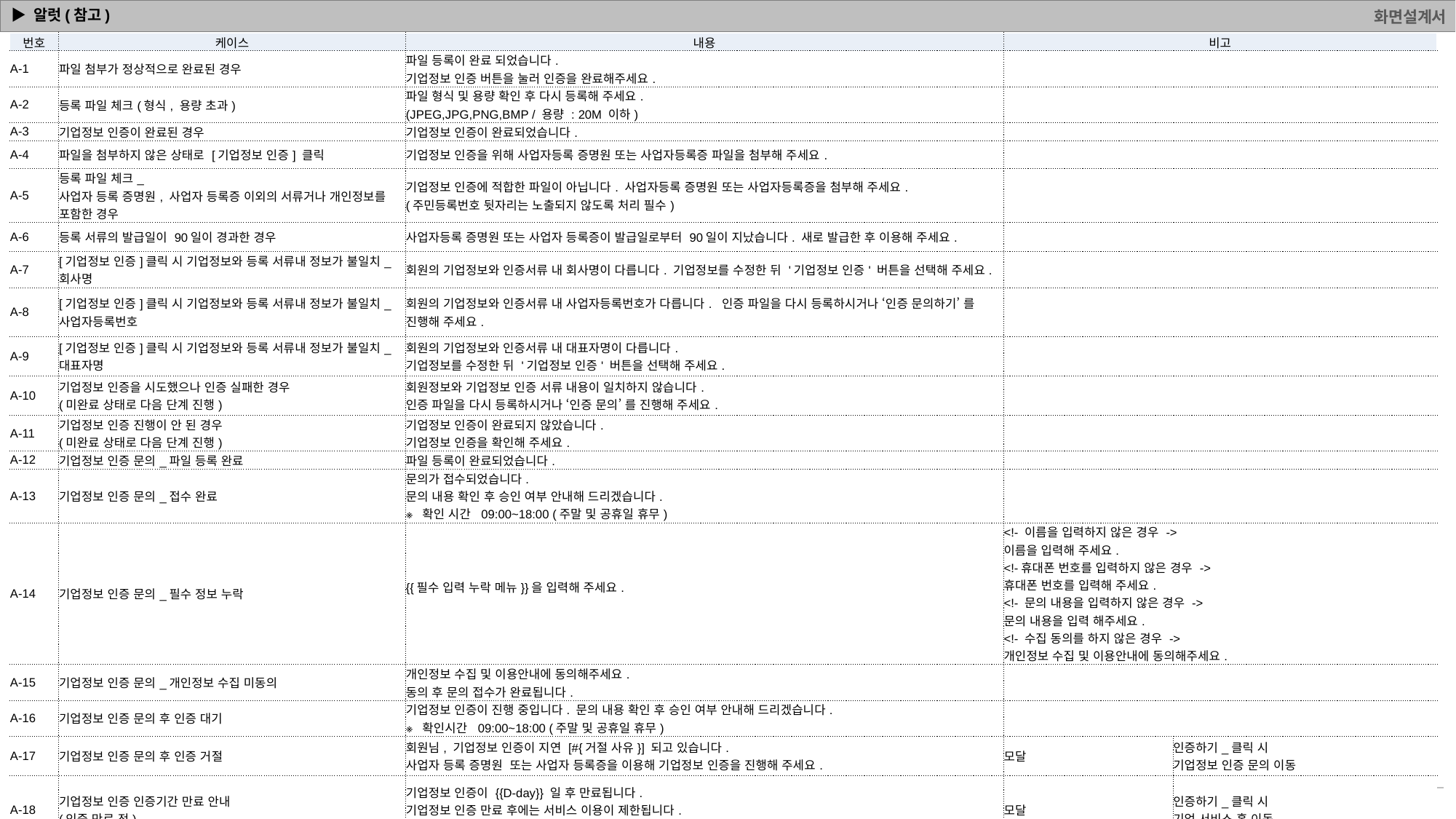

# ▶ 알럿(참고)
| 번호 | 케이스 | 내용 | 비고 |  |
| --- | --- | --- | --- | --- |
| A-1 | 파일 첨부가 정상적으로 완료된 경우 | 파일 등록이 완료 되었습니다. 기업정보 인증 버튼을 눌러 인증을 완료해주세요. |  |  |
| A-2 | 등록 파일 체크(형식, 용량 초과) | 파일 형식 및 용량 확인 후 다시 등록해 주세요. (JPEG,JPG,PNG,BMP / 용량 : 20M 이하) |  |  |
| A-3 | 기업정보 인증이 완료된 경우 | 기업정보 인증이 완료되었습니다. |  |  |
| A-4 | 파일을 첨부하지 않은 상태로 [기업정보 인증] 클릭 | 기업정보 인증을 위해 사업자등록 증명원 또는 사업자등록증 파일을 첨부해 주세요. |  |  |
| A-5 | 등록 파일 체크\_ 사업자 등록 증명원, 사업자 등록증 이외의 서류거나 개인정보를 포함한 경우 | 기업정보 인증에 적합한 파일이 아닙니다. 사업자등록 증명원 또는 사업자등록증을 첨부해 주세요. (주민등록번호 뒷자리는 노출되지 않도록 처리 필수) |  |  |
| A-6 | 등록 서류의 발급일이 90일이 경과한 경우 | 사업자등록 증명원 또는 사업자 등록증이 발급일로부터 90일이 지났습니다. 새로 발급한 후 이용해 주세요. |  |  |
| A-7 | [기업정보 인증]클릭 시 기업정보와 등록 서류내 정보가 불일치\_회사명 | 회원의 기업정보와 인증서류 내 회사명이 다릅니다. 기업정보를 수정한 뒤 '기업정보 인증' 버튼을 선택해 주세요. |  |  |
| A-8 | [기업정보 인증]클릭 시 기업정보와 등록 서류내 정보가 불일치\_사업자등록번호 | 회원의 기업정보와 인증서류 내 사업자등록번호가 다릅니다. 인증 파일을 다시 등록하시거나 ‘인증 문의하기’ 를 진행해 주세요. |  |  |
| A-9 | [기업정보 인증]클릭 시 기업정보와 등록 서류내 정보가 불일치\_대표자명 | 회원의 기업정보와 인증서류 내 대표자명이 다릅니다. 기업정보를 수정한 뒤 '기업정보 인증' 버튼을 선택해 주세요. |  |  |
| A-10 | 기업정보 인증을 시도했으나 인증 실패한 경우 (미완료 상태로 다음 단계 진행) | 회원정보와 기업정보 인증 서류 내용이 일치하지 않습니다. 인증 파일을 다시 등록하시거나 ‘인증 문의’ 를 진행해 주세요. |  |  |
| A-11 | 기업정보 인증 진행이 안 된 경우 (미완료 상태로 다음 단계 진행) | 기업정보 인증이 완료되지 않았습니다. 기업정보 인증을 확인해 주세요. |  |  |
| A-12 | 기업정보 인증 문의\_파일 등록 완료 | 파일 등록이 완료되었습니다. |  |  |
| A-13 | 기업정보 인증 문의\_접수 완료 | 문의가 접수되었습니다. 문의 내용 확인 후 승인 여부 안내해 드리겠습니다. ※ 확인 시간 09:00~18:00 (주말 및 공휴일 휴무) |  |  |
| A-14 | 기업정보 인증 문의\_필수 정보 누락 | {{필수 입력 누락 메뉴}}을 입력해 주세요. | <!- 이름을 입력하지 않은 경우 -> 이름을 입력해 주세요. <!-휴대폰 번호를 입력하지 않은 경우 -> 휴대폰 번호를 입력해 주세요. <!- 문의 내용을 입력하지 않은 경우 -> 문의 내용을 입력 해주세요. <!- 수집 동의를 하지 않은 경우 -> 개인정보 수집 및 이용안내에 동의해주세요. |  |
| A-15 | 기업정보 인증 문의\_개인정보 수집 미동의 | 개인정보 수집 및 이용안내에 동의해주세요. 동의 후 문의 접수가 완료됩니다. |  |  |
| A-16 | 기업정보 인증 문의 후 인증 대기 | 기업정보 인증이 진행 중입니다. 문의 내용 확인 후 승인 여부 안내해 드리겠습니다. ※ 확인시간 09:00~18:00 (주말 및 공휴일 휴무) |  |  |
| A-17 | 기업정보 인증 문의 후 인증 거절 | 회원님, 기업정보 인증이 지연 [#{거절 사유}] 되고 있습니다. 사업자 등록 증명원 또는 사업자 등록증을 이용해 기업정보 인증을 진행해 주세요. | 모달 | 인증하기\_클릭 시 기업정보 인증 문의 이동 |
| A-18 | 기업정보 인증 인증기간 만료 안내 (인증 만료 전) | 기업정보 인증이 {{D-day}} 일 후 만료됩니다. 기업정보 인증 만료 후에는 서비스 이용이 제한됩니다. 사업자 등록 증명원 또는 사업자 등록증을 이용해 기업정보 인증을 진행해 주세요. | 모달 | 인증하기\_클릭 시 기업 서비스 홈 이동 |
| A-19 | 기업정보 인증 인증기간 만료 안내 (인증 만료 후) | 기업정보 인증이 만료되었습니다. 기업정보 인증이 만료되어 일부 서비스 이용이 제한됩니다. 사업자 등록 증명원 또는 사업자 등록증을 이용해 기업정보 인증을 진행해주세요. | 모달 | 인증하기\_클릭 시 기업 서비스 홈 이동 |